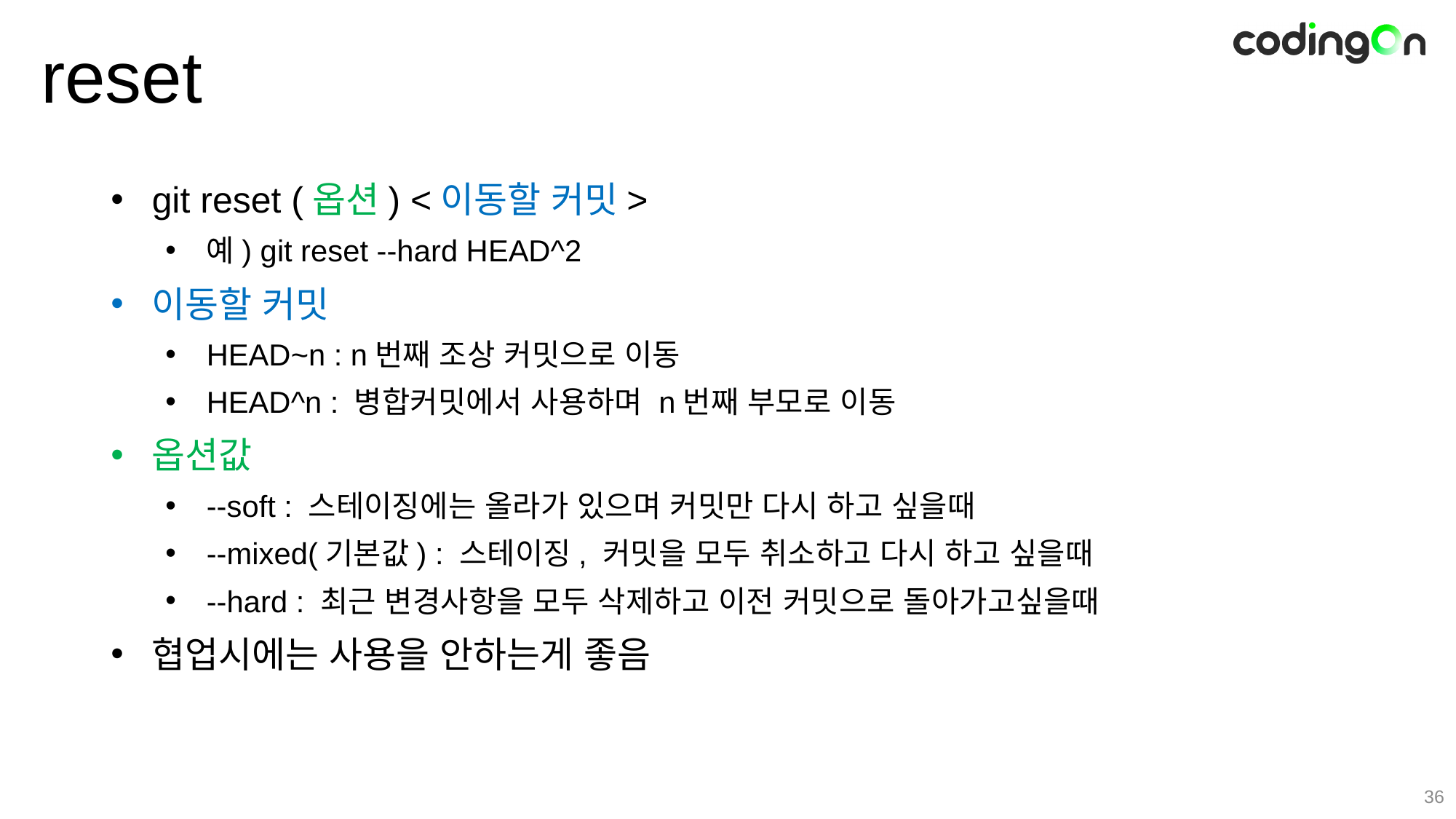

# reset
git reset (옵션) <이동할 커밋>
예) git reset --hard HEAD^2
이동할 커밋
HEAD~n : n번째 조상 커밋으로 이동
HEAD^n : 병합커밋에서 사용하며 n번째 부모로 이동
옵션값
--soft : 스테이징에는 올라가 있으며 커밋만 다시 하고 싶을때
--mixed(기본값) : 스테이징, 커밋을 모두 취소하고 다시 하고 싶을때
--hard : 최근 변경사항을 모두 삭제하고 이전 커밋으로 돌아가고싶을때
협업시에는 사용을 안하는게 좋음

36